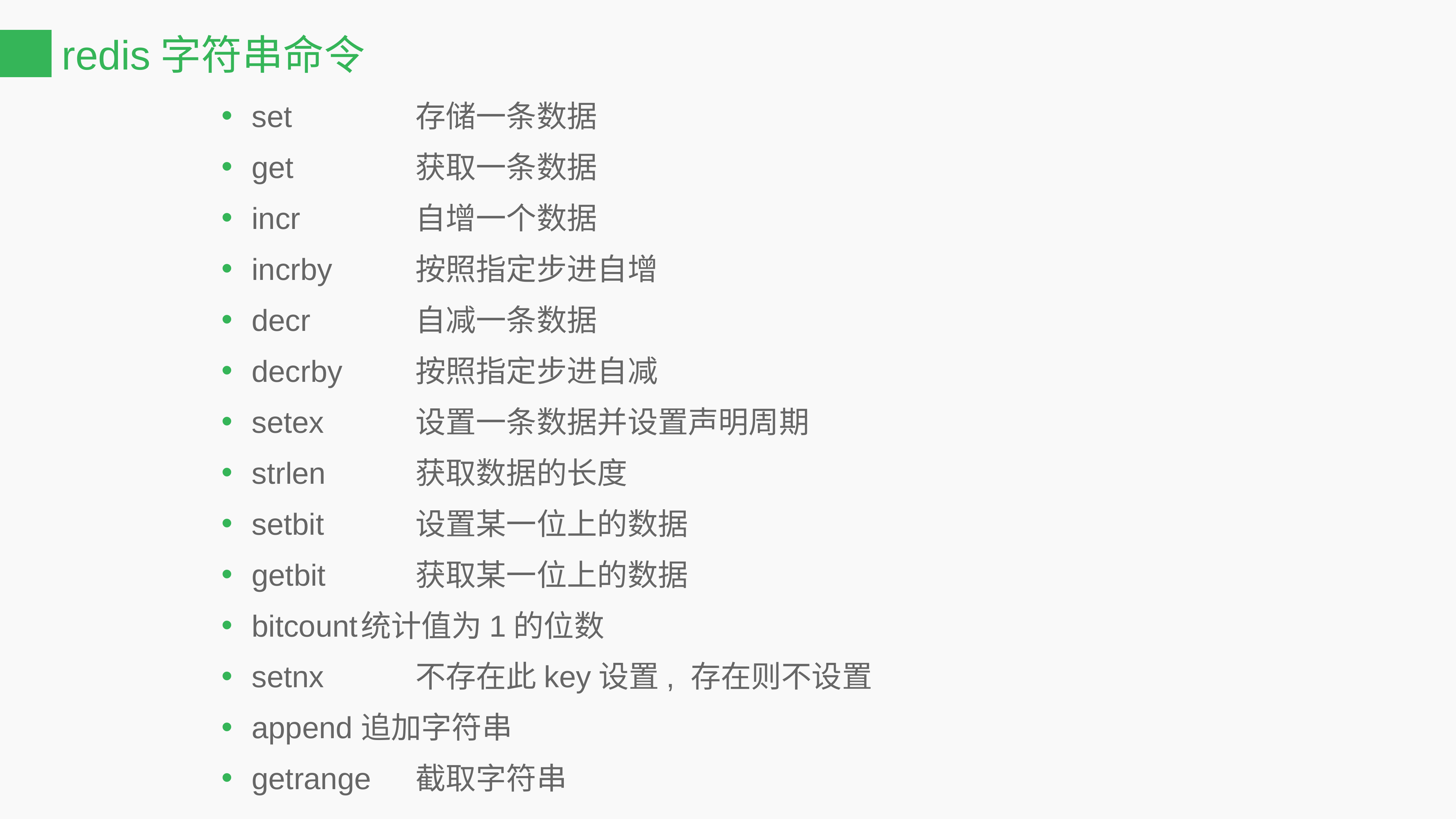

# redis字符串命令
set			存储一条数据
get			获取一条数据
incr			自增一个数据
incrby		按照指定步进自增
decr		自减一条数据
decrby		按照指定步进自减
setex		设置一条数据并设置声明周期
strlen		获取数据的长度
setbit		设置某一位上的数据
getbit		获取某一位上的数据
bitcount	统计值为1的位数
setnx		不存在此key设置, 存在则不设置
append	追加字符串
getrange	截取字符串